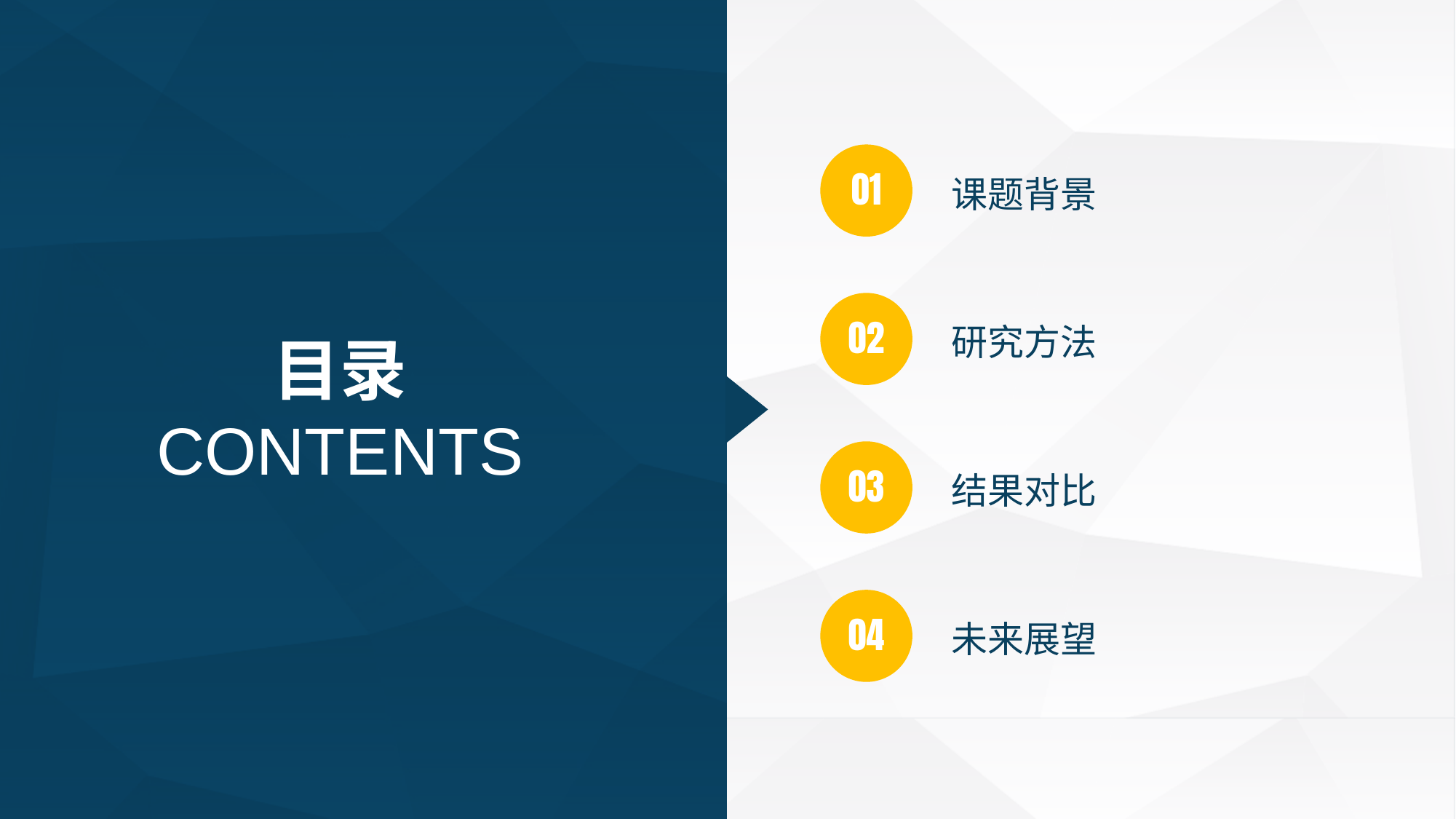

01
课题背景
02
研究方法
目录
CONTENTS

03
结果对比
04
未来展望